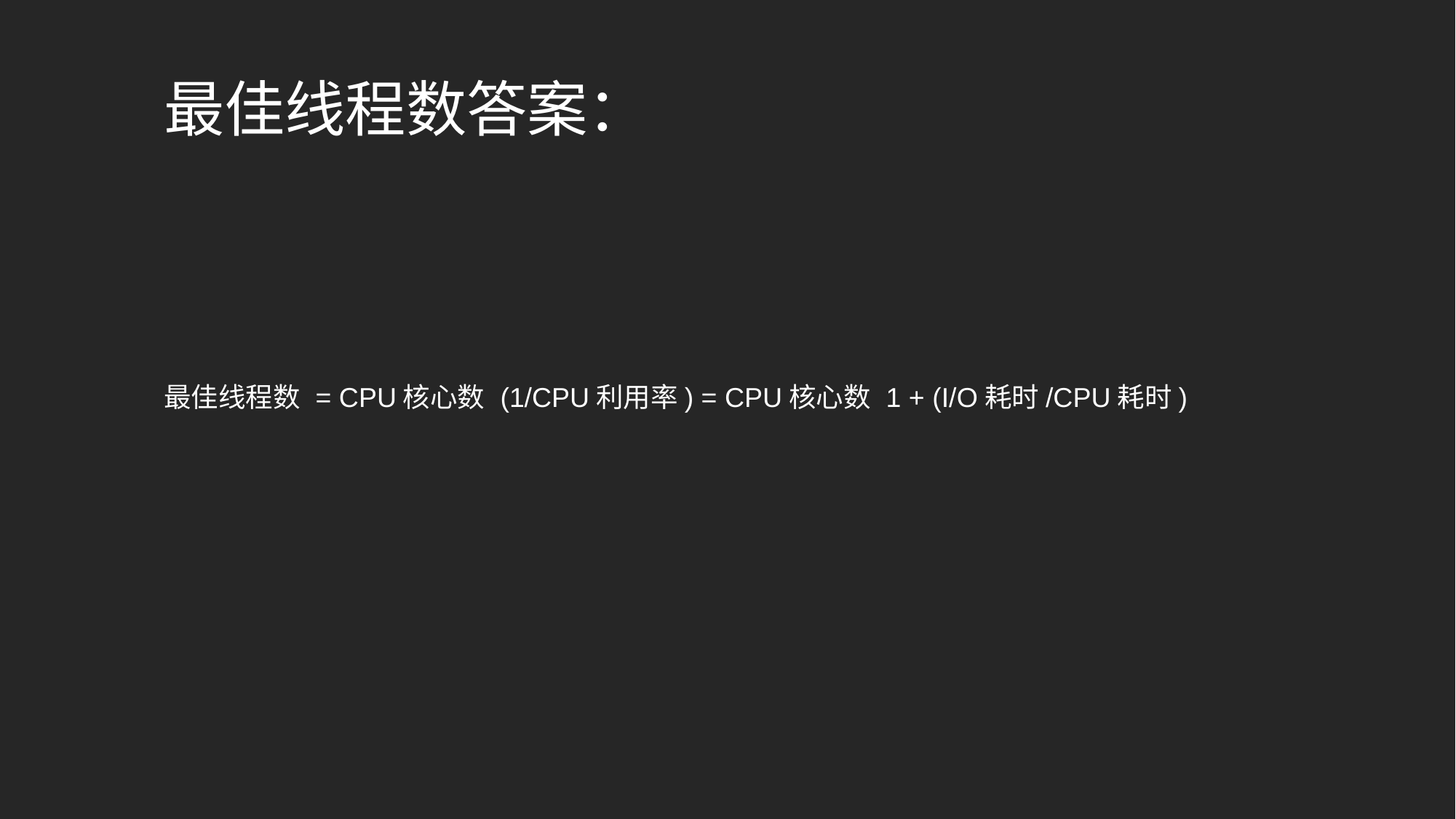

最佳线程数答案：

最佳线程数 = CPU核心数 (1/CPU利用率) = CPU核心数 1 + (I/O耗时/CPU耗时)